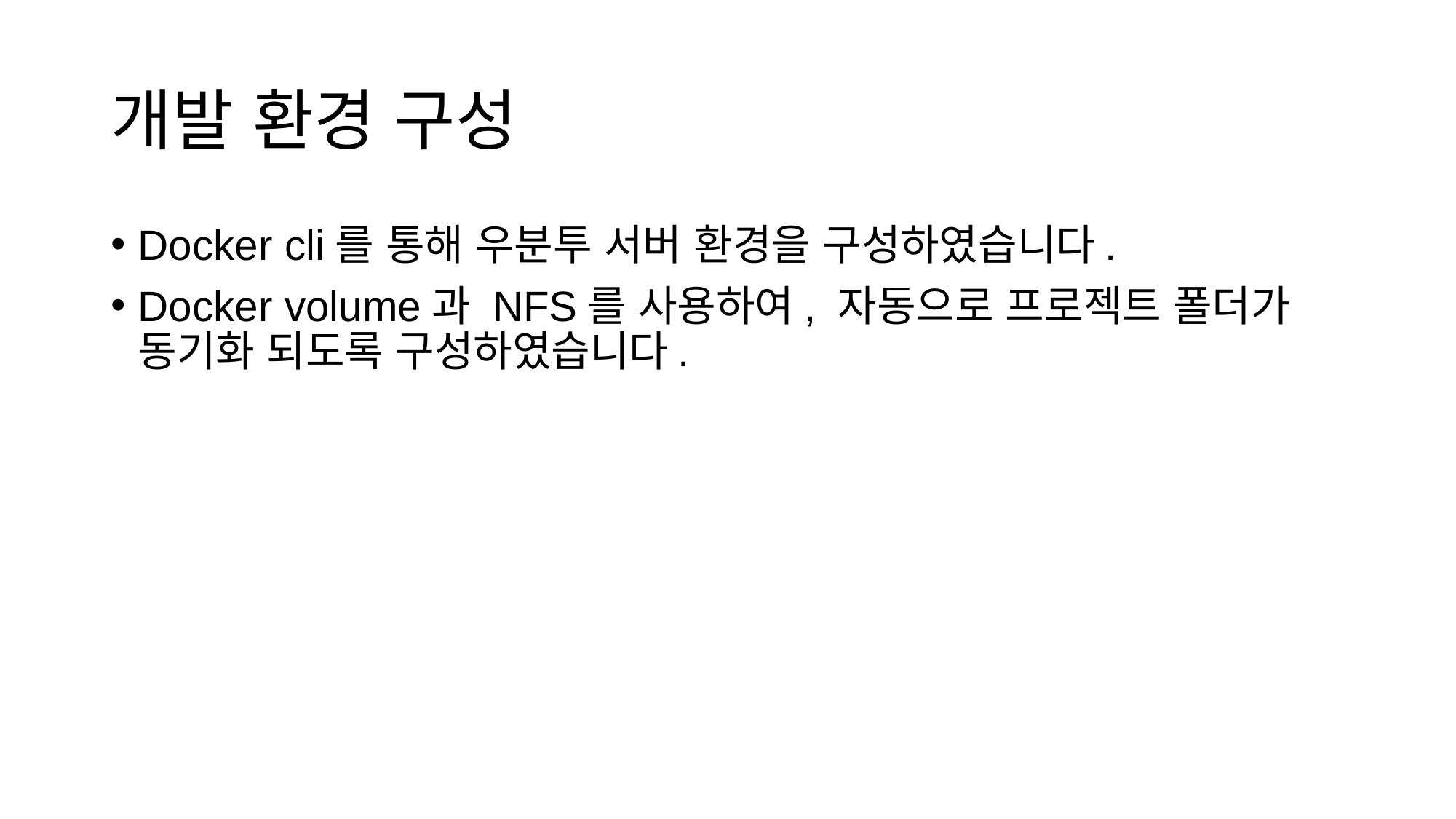

# 개발 환경 구성
Docker cli를 통해 우분투 서버 환경을 구성하였습니다.
Docker volume과 NFS를 사용하여, 자동으로 프로젝트 폴더가 동기화 되도록 구성하였습니다.